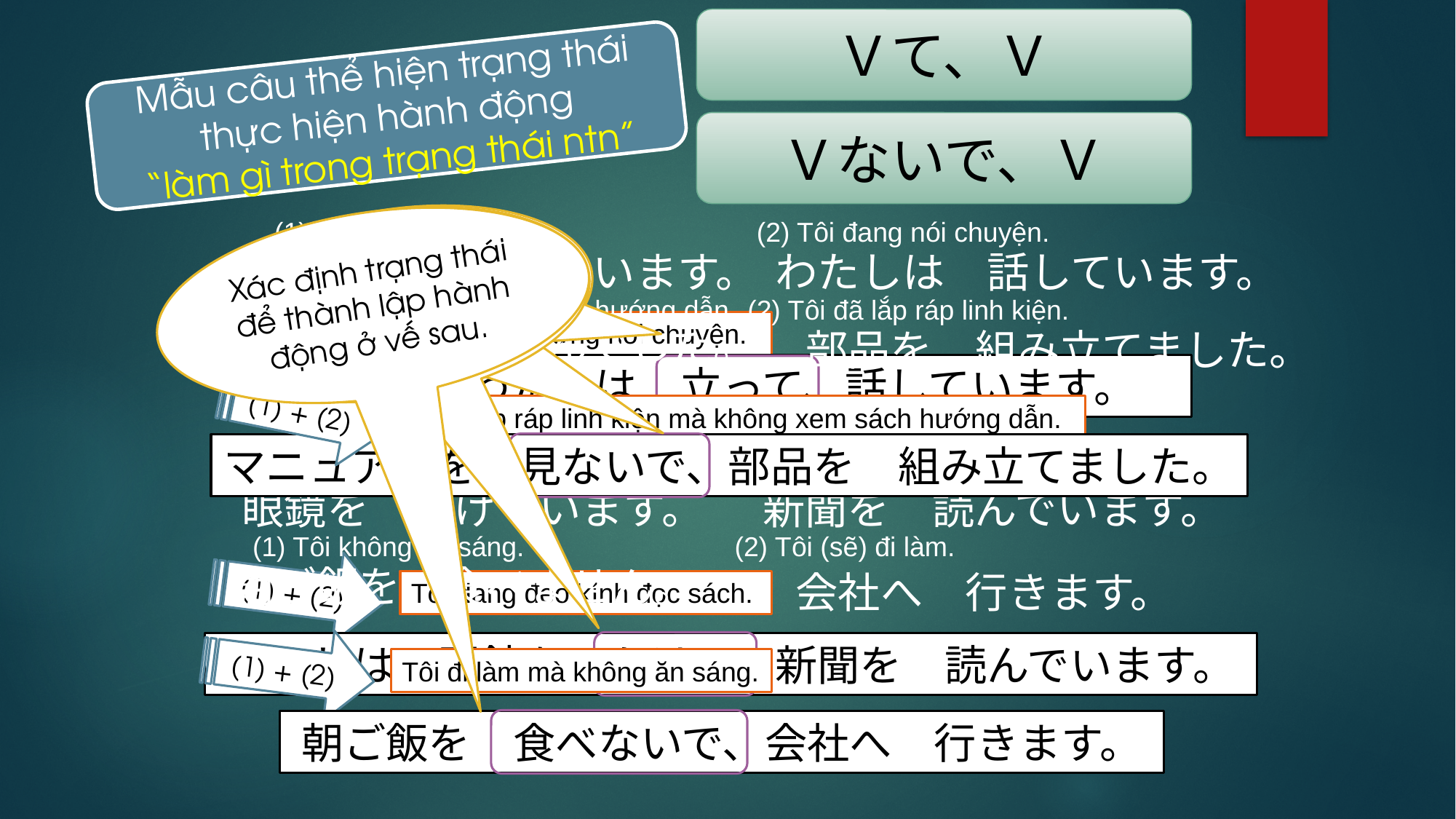

Ｖて、Ｖ
Mẫu câu thể hiện trạng thái thực hiện hành động
“làm gì trong trạng thái ntn”
Ｖないで、Ｖ
(1) Tôi đang đứng.
(2) Tôi đang nói chuyện.

Xác định trạng thái để thành lập hành động ở vế sau.

わたしは　立っています。
わたしは　話しています。
(1) Tôi đã không xem sách hướng dẫn.
(2) Tôi đã lắp ráp linh kiện.
(1) + (2)
Tôi đang đứng nói chuyện.
Tôi đang ???
マニュアルを見ませんでした。
部品を　組み立てました。
わたしは　立って、話しています。

(1) + (2)
Tôi đã lắp ráp linh kiện mà không xem sách hướng dẫn.

マニュアルを　見ないで、部品を　組み立てました。
(1) Tôi đang đeo kính.
(2) Tôi đang đọc báo.
眼鏡を　かけています。
新聞を　読んでいます。
(1) Tôi không ăn sáng.
(2) Tôi (sẽ) đi làm.
(1) + (2)
朝ご飯を　食べません。
会社へ　行きます。
Tôi đang đeo kính đọc sách.
(1) + (2)

わたしは　眼鏡を　かけて、新聞を　読んでいます。
Tôi đi làm mà không ăn sáng.

朝ご飯を　食べないで、会社へ　行きます。